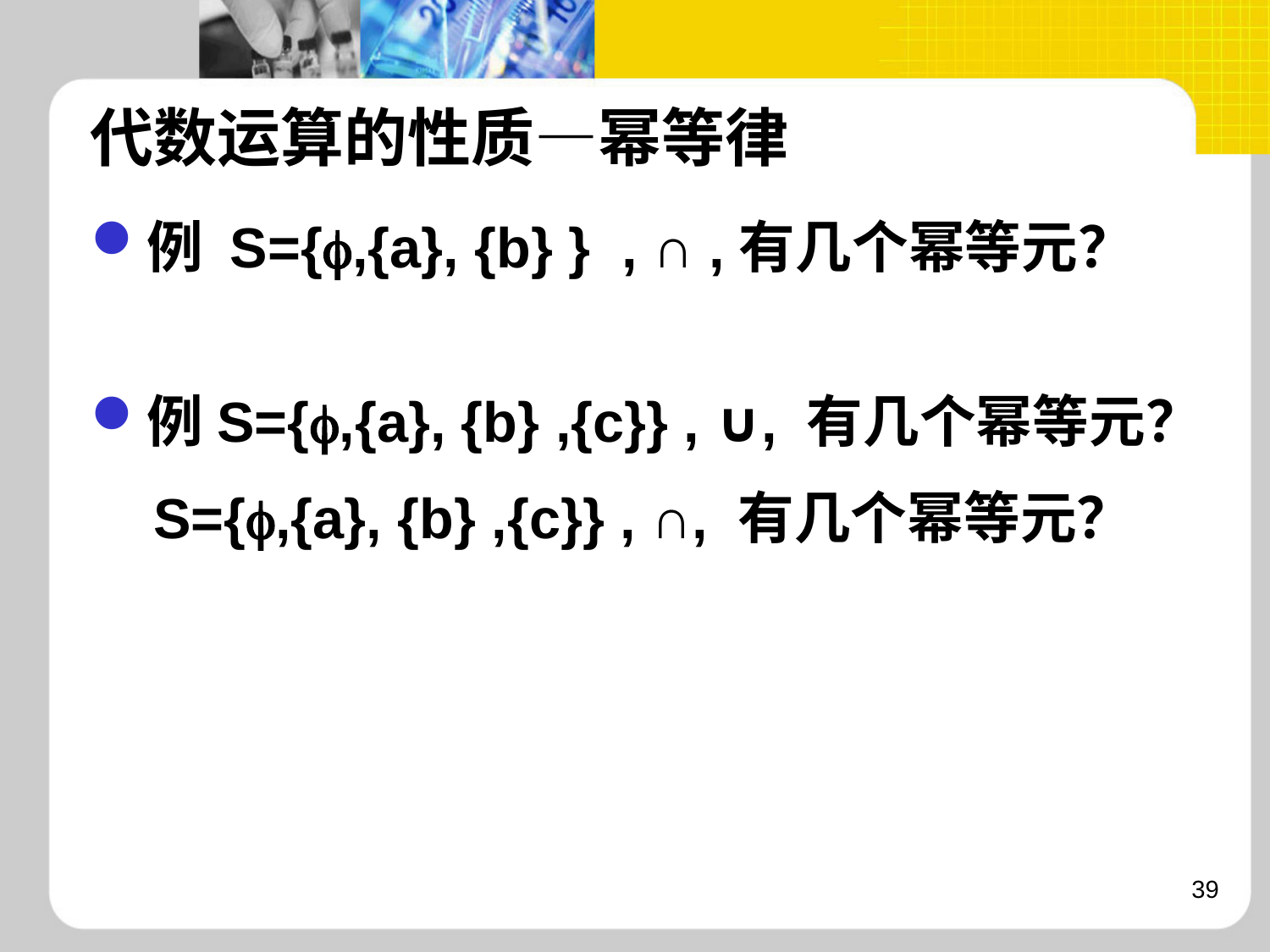

代数运算的性质—幂等律
例 S={φ,{a}, {b} }  , ∩ ,有几个幂等元？

例S={φ,{a}, {b} ,{c}} , ∪, 有几个幂等元？
    S={φ,{a}, {b} ,{c}} , ∩, 有几个幂等元？
39